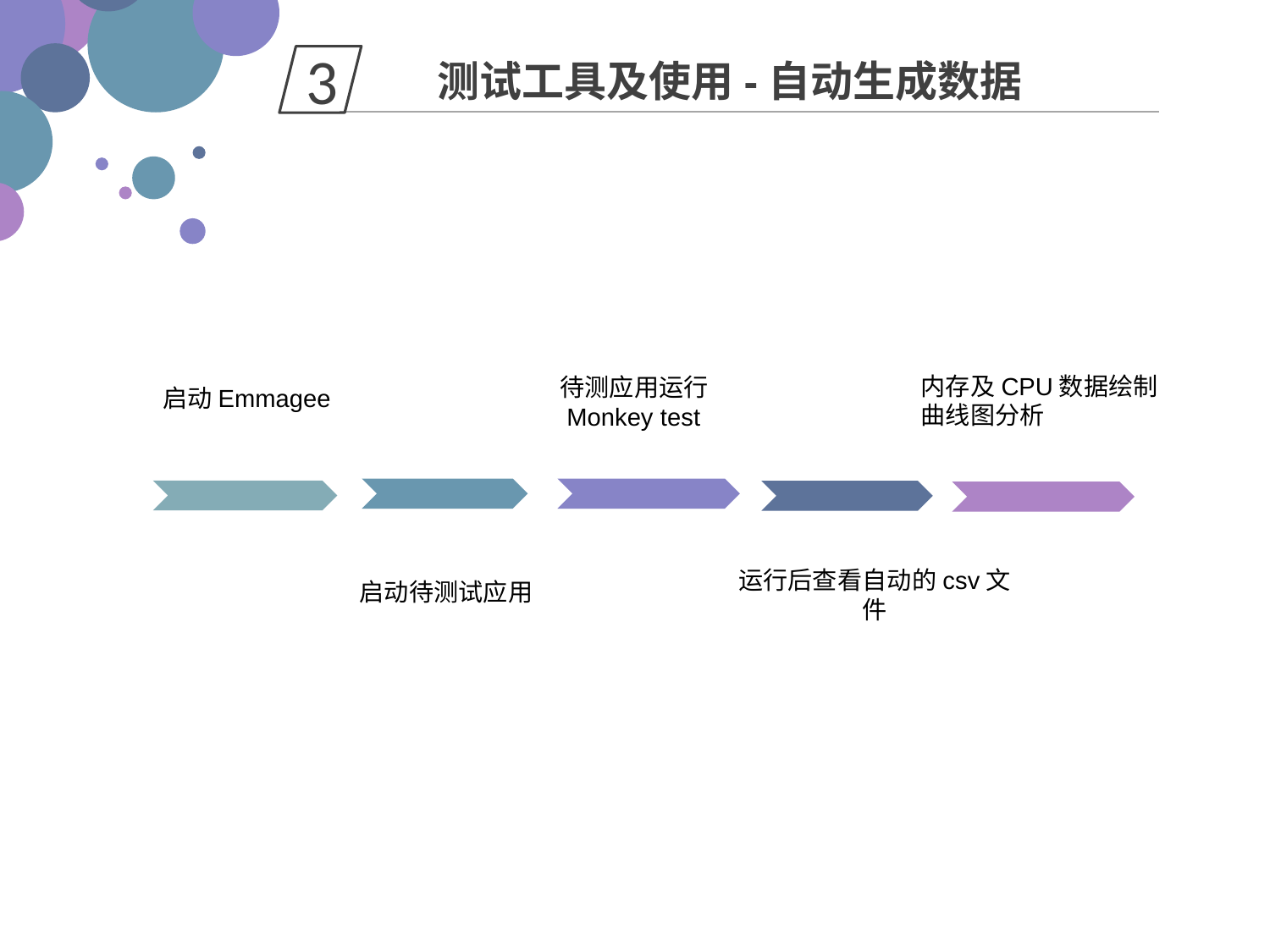

3
测试工具及使用-自动生成数据
内存及CPU数据绘制曲线图分析
待测应用运行Monkey test
启动Emmagee

运行后查看自动的csv文件
启动待测试应用